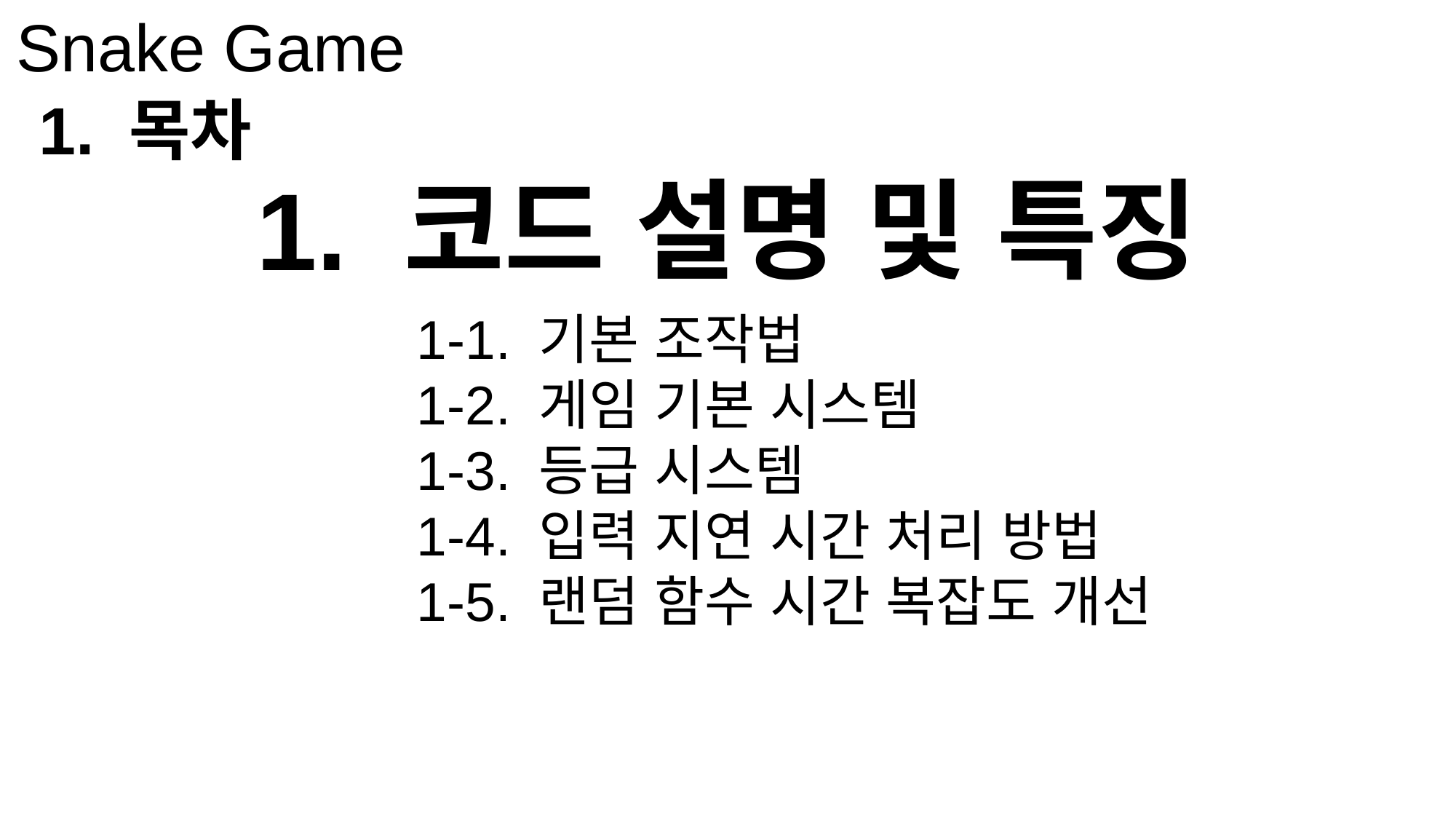

Snake Game
1. 목차
1. 코드 설명 및 특징
1-1. 기본 조작법
1-2. 게임 기본 시스템
1-3. 등급 시스템
1-4. 입력 지연 시간 처리 방법
1-5. 랜덤 함수 시간 복잡도 개선